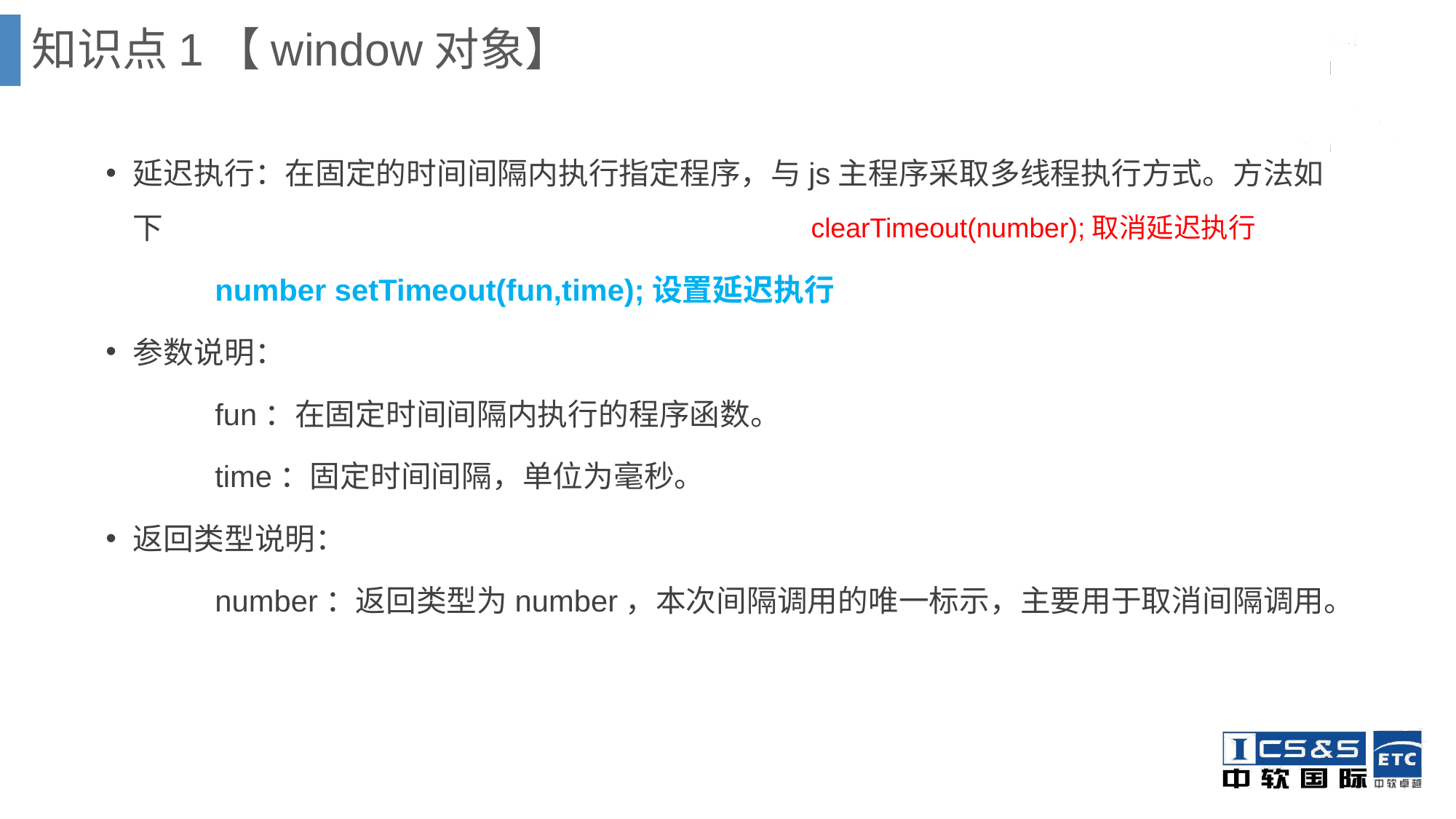

知识点1【window对象】
延迟执行：在固定的时间间隔内执行指定程序，与js主程序采取多线程执行方式。方法如下
	number setTimeout(fun,time);设置延迟执行
参数说明：
	fun：在固定时间间隔内执行的程序函数。
	time：固定时间间隔，单位为毫秒。
返回类型说明：
	number：返回类型为number，本次间隔调用的唯一标示，主要用于取消间隔调用。

clearTimeout(number);取消延迟执行